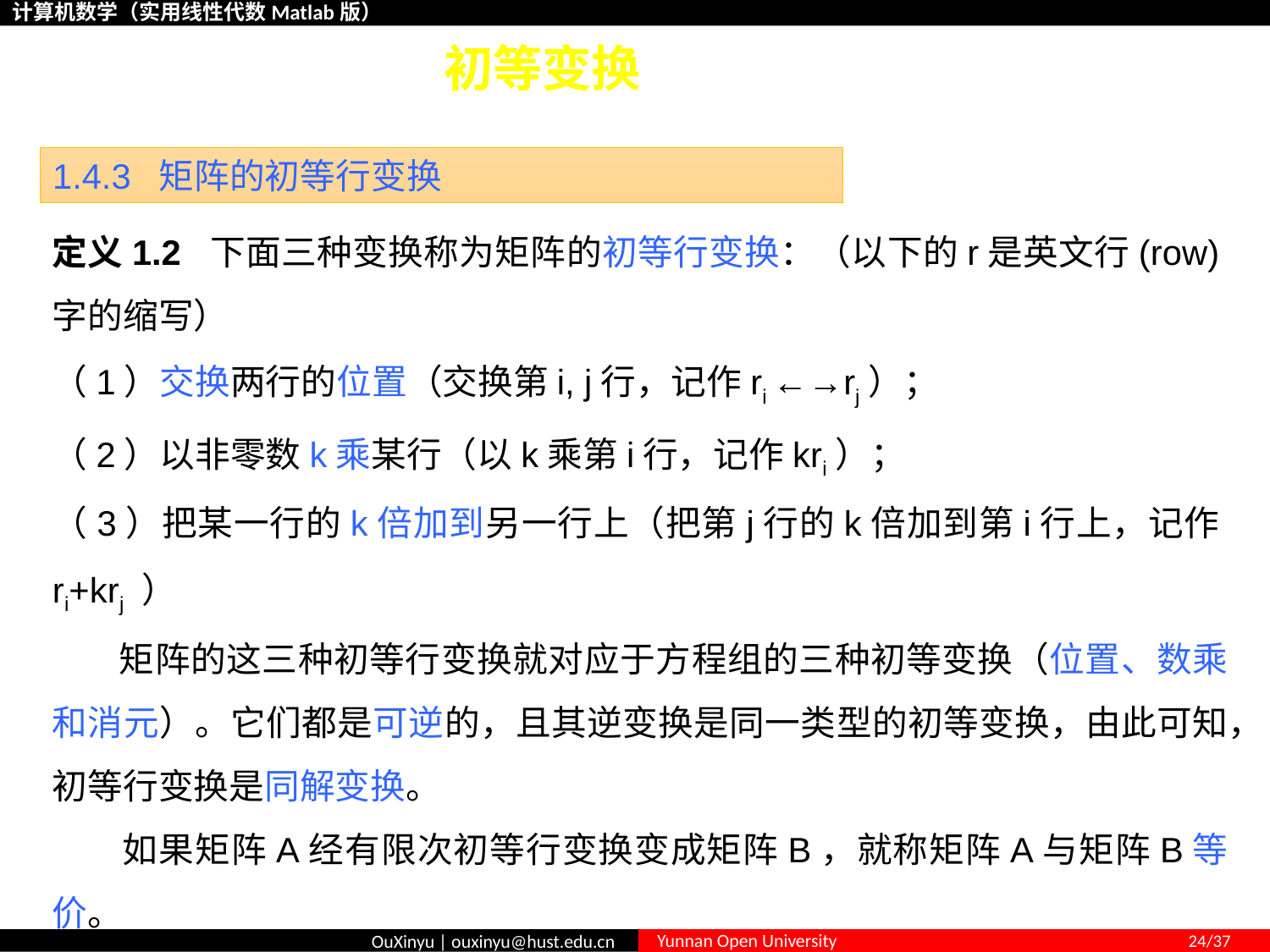

# 1.4  矩阵及矩阵的初等变换
1.4.3  矩阵的初等行变换
定义1.2  下面三种变换称为矩阵的初等行变换：（以下的r是英文行(row)字的缩写）
（1）交换两行的位置（交换第i, j行，记作ri ←→rj）；
（2）以非零数k乘某行（以k乘第i行，记作kri）；
（3）把某一行的k倍加到另一行上（把第j行的k倍加到第i行上，记作ri+krj ）
       矩阵的这三种初等行变换就对应于方程组的三种初等变换（位置、数乘和消元）。它们都是可逆的，且其逆变换是同一类型的初等变换，由此可知，初等行变换是同解变换。
       如果矩阵A经有限次初等行变换变成矩阵B，就称矩阵A与矩阵B等价。